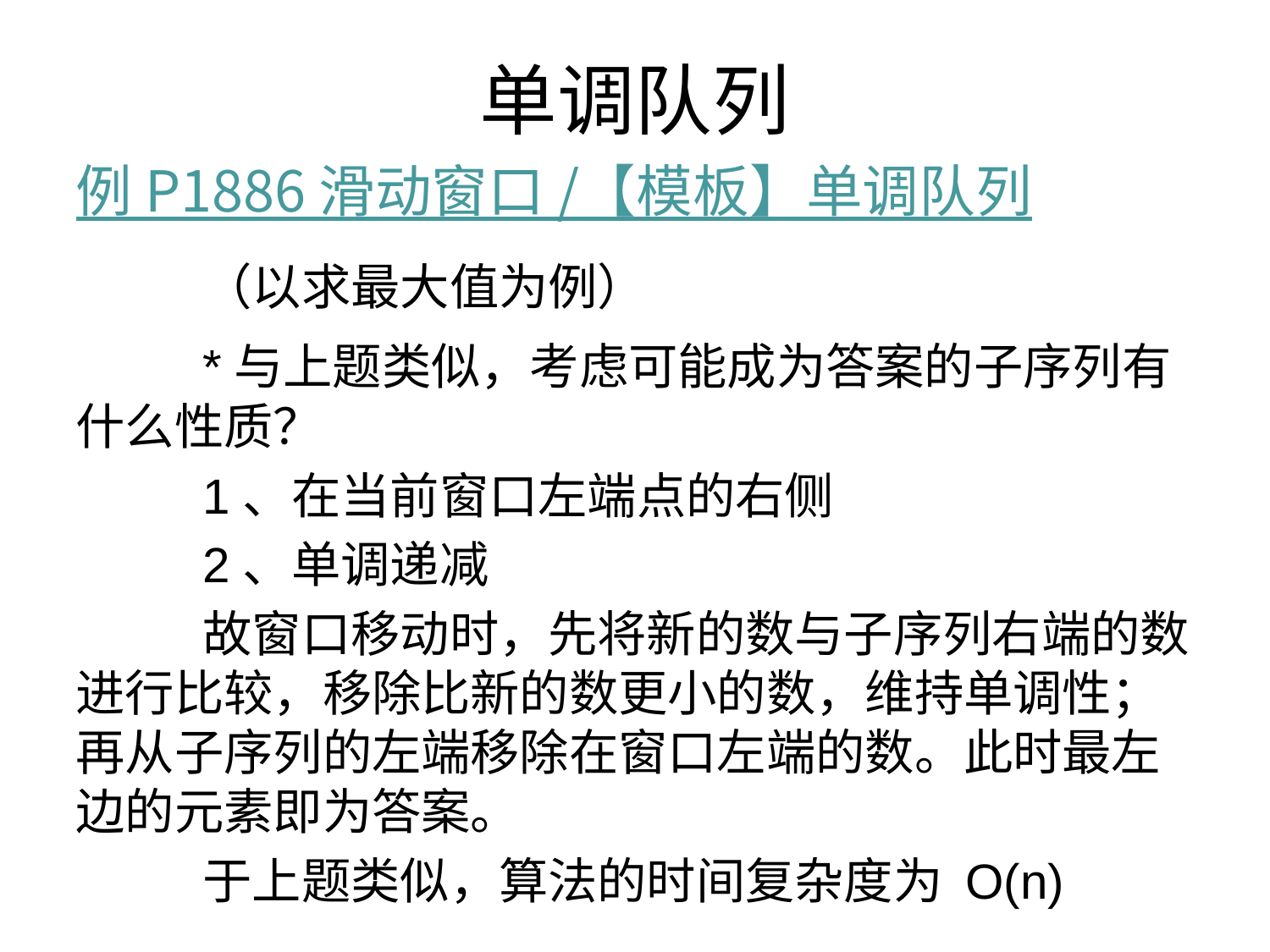

单调队列
例 P1886 滑动窗口 /【模板】单调队列
	（以求最大值为例）
	*与上题类似，考虑可能成为答案的子序列有什么性质？
	1、在当前窗口左端点的右侧
	2、单调递减
	故窗口移动时，先将新的数与子序列右端的数进行比较，移除比新的数更小的数，维持单调性；再从子序列的左端移除在窗口左端的数。此时最左边的元素即为答案。
	于上题类似，算法的时间复杂度为 O(n)